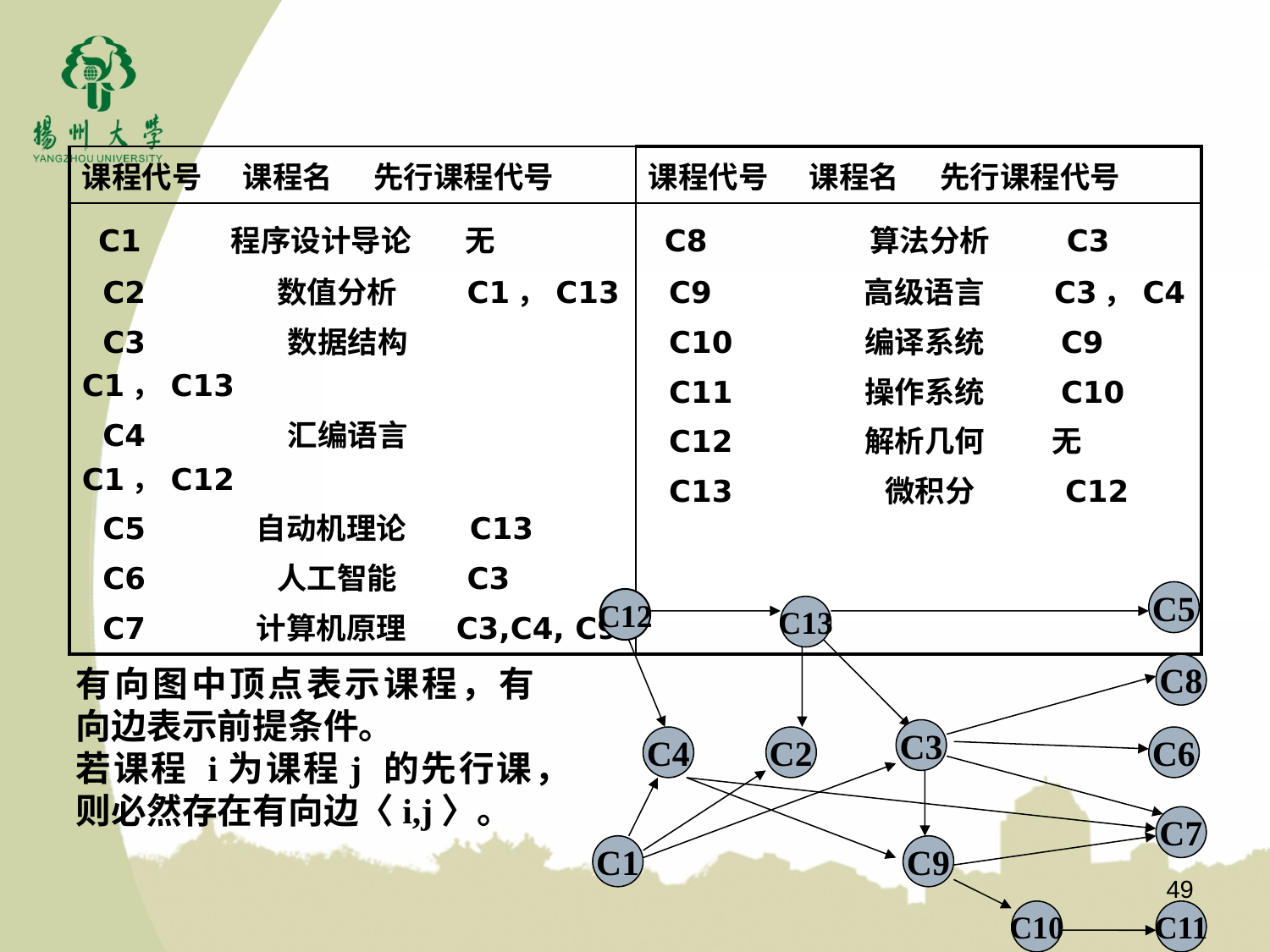

| 课程代号 课程名 先行课程代号 | 课程代号 课程名 先行课程代号 |
| --- | --- |
| C1 程序设计导论 无 C2 数值分析 C1，C13 C3 数据结构 C1，C13 C4 汇编语言 C1，C12 C5 自动机理论 C13 C6 人工智能 C3 C7 计算机原理 C3,C4, C9 | C8 算法分析 C3 C9 高级语言 C3，C4 C10 编译系统 C9 C11 操作系统 C10 C12 解析几何 无 C13 微积分 C12 |
C5
C12
C13
C8
C3
C4
C2
C6
C7
C1
C9
C10
C11

有向图中顶点表示课程，有向边表示前提条件。
若课程 i为课程j 的先行课，则必然存在有向边〈i,j〉。

49